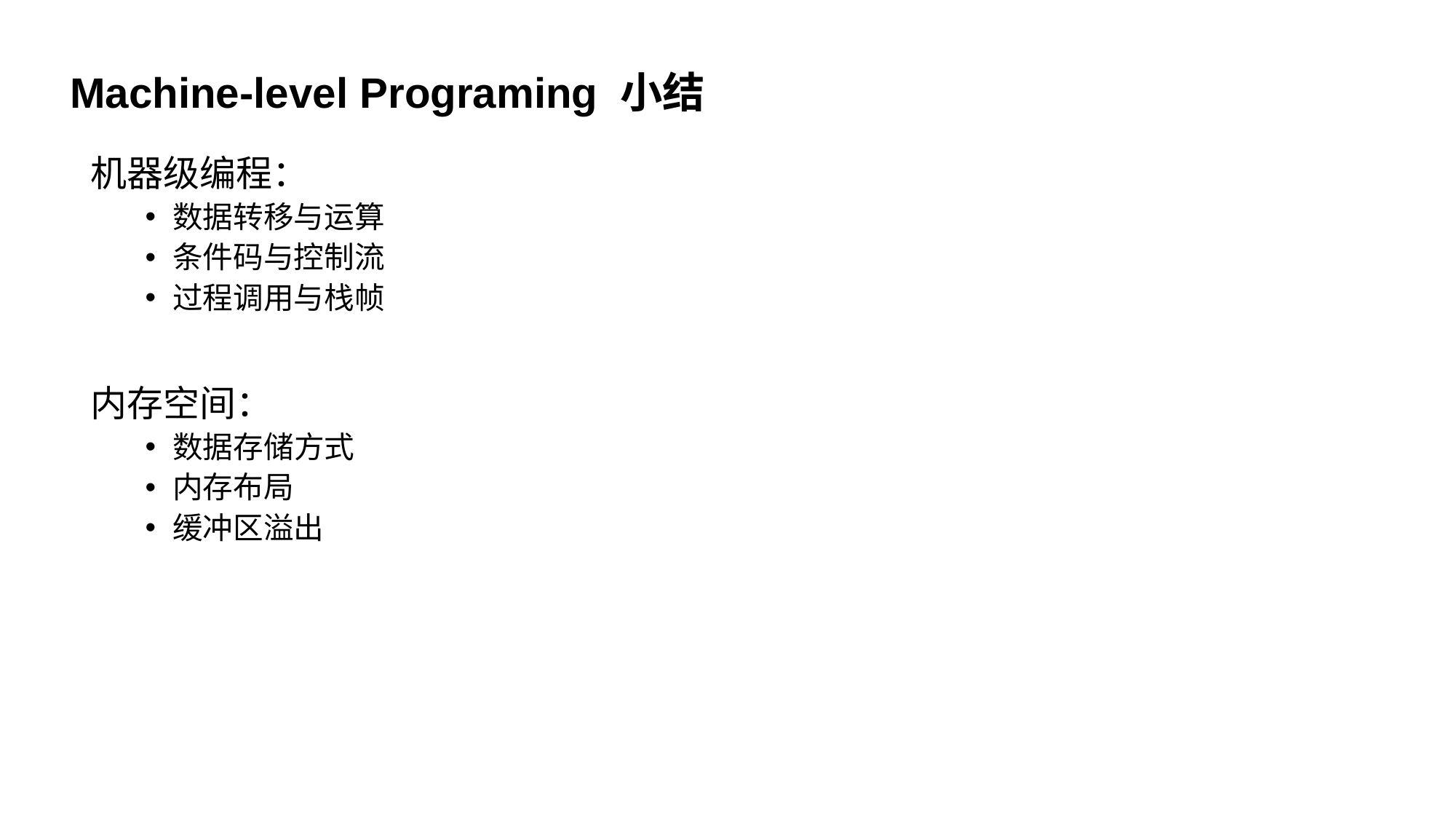

Machine-level Programing 小结
机器级编程：
数据转移与运算
条件码与控制流
过程调用与栈帧

内存空间：
数据存储方式
内存布局
缓冲区溢出